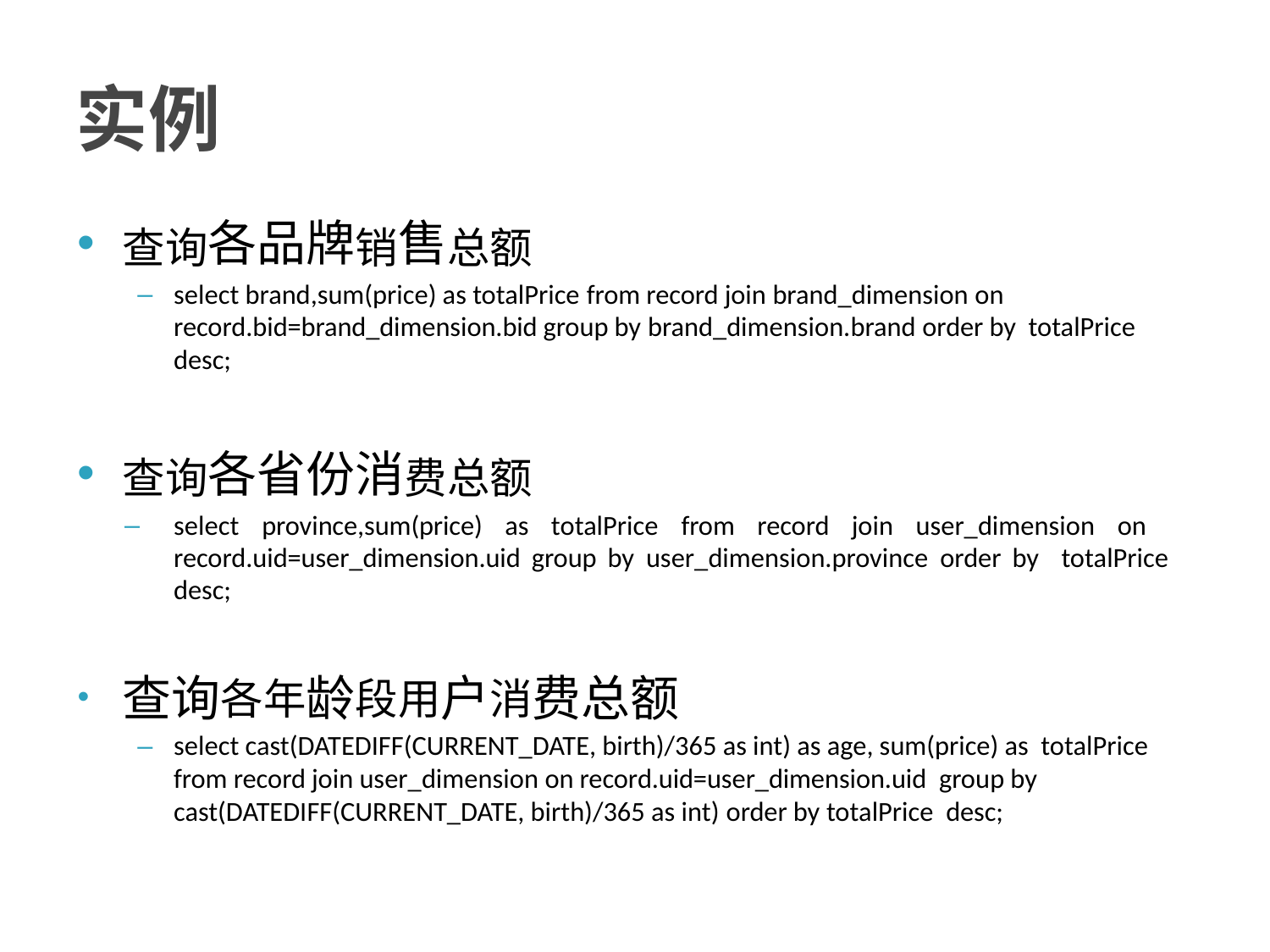

# 实例
查询各品牌销售总额
select brand,sum(price) as totalPrice from record join brand_dimension on  record.bid=brand_dimension.bid group by brand_dimension.brand order by  totalPrice desc;

查询各省份消费总额
select province,sum(price) as totalPrice from record join user_dimension on  record.uid=user_dimension.uid group by user_dimension.province order by  totalPrice desc;

查询各年龄段用户消费总额
select cast(DATEDIFF(CURRENT_DATE, birth)/365 as int) as age, sum(price) as  totalPrice from record join user_dimension on record.uid=user_dimension.uid  group by cast(DATEDIFF(CURRENT_DATE, birth)/365 as int) order by totalPrice  desc;